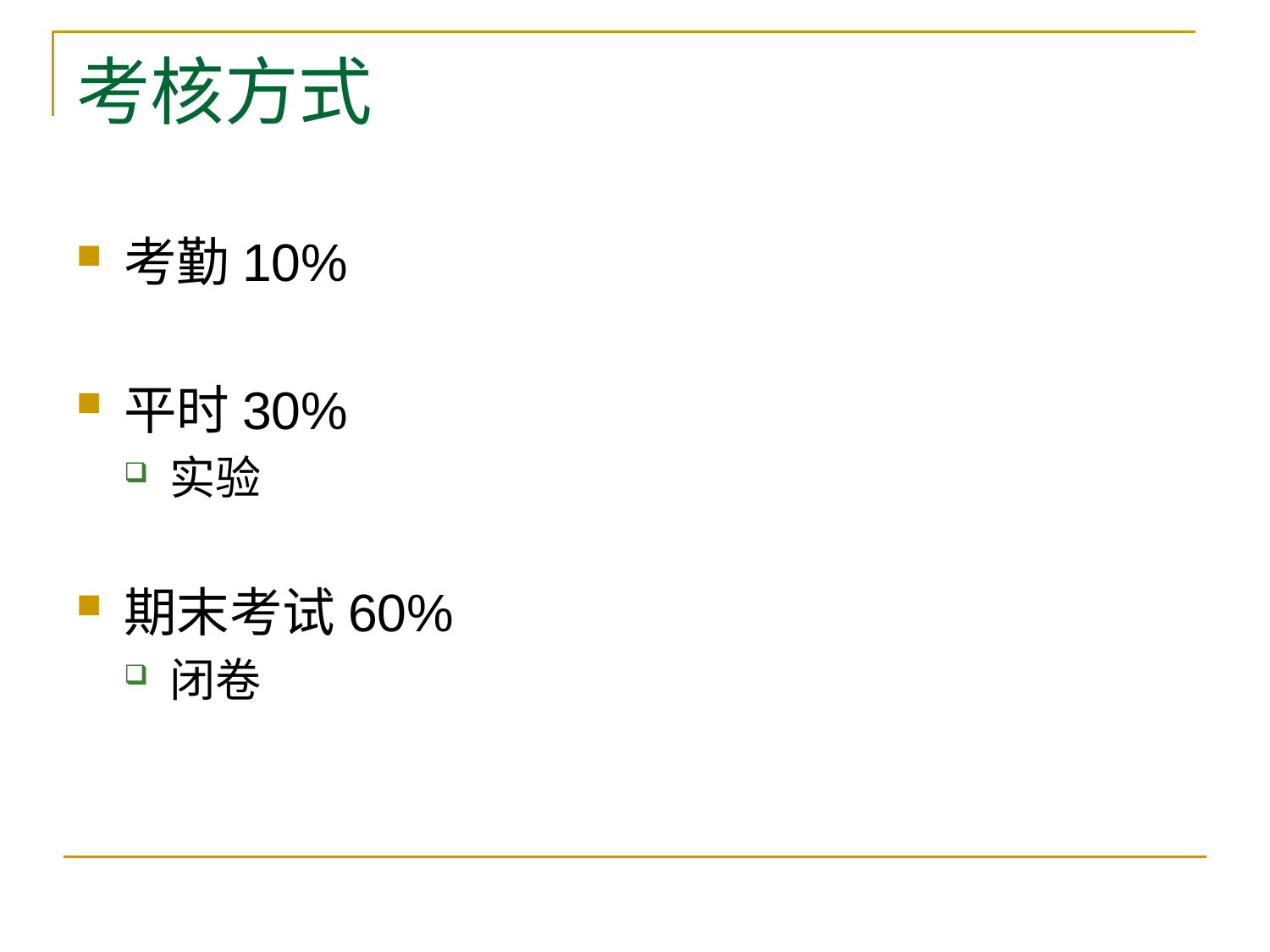

# 考核方式
考勤10%

平时30%
实验

期末考试60%
闭卷